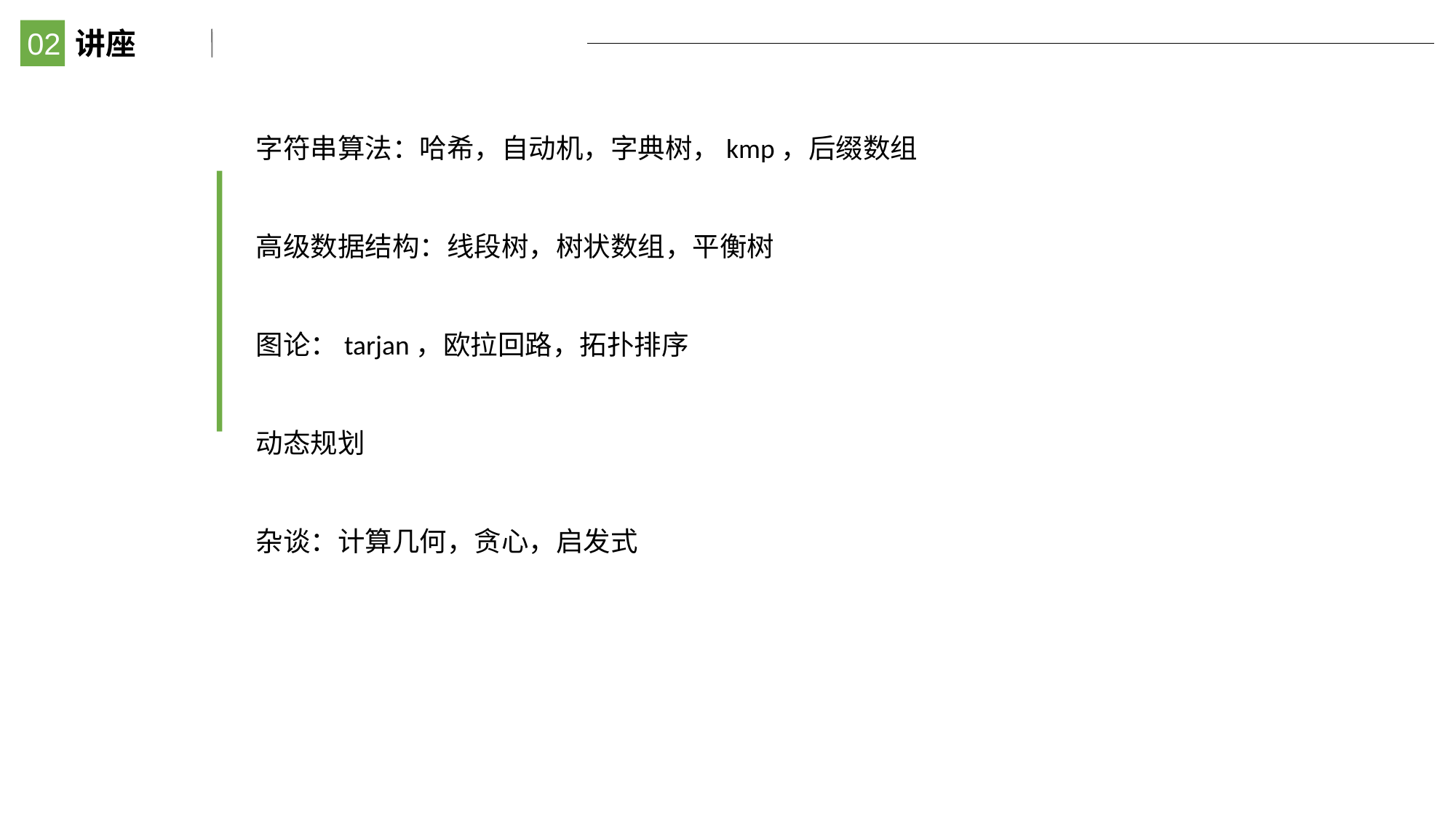

02
讲座

字符串算法：哈希，自动机，字典树，kmp，后缀数组

高级数据结构：线段树，树状数组，平衡树

图论：tarjan，欧拉回路，拓扑排序

动态规划

杂谈：计算几何，贪心，启发式